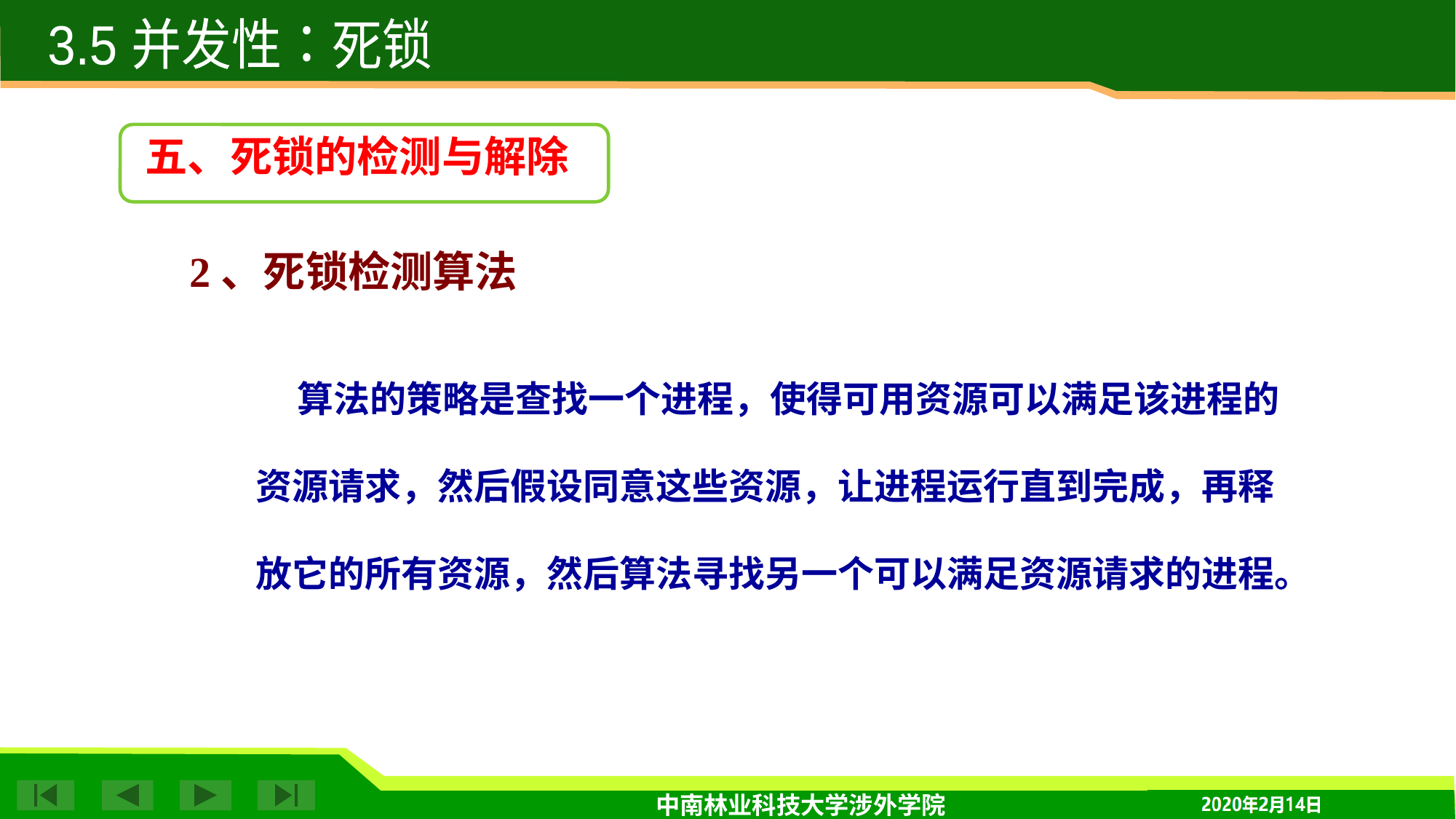

3.5 并发性：死锁

五、死锁的检测与解除
2、死锁检测算法
    算法的策略是查找一个进程，使得可用资源可以满足该进程的资源请求，然后假设同意这些资源，让进程运行直到完成，再释放它的所有资源，然后算法寻找另一个可以满足资源请求的进程。